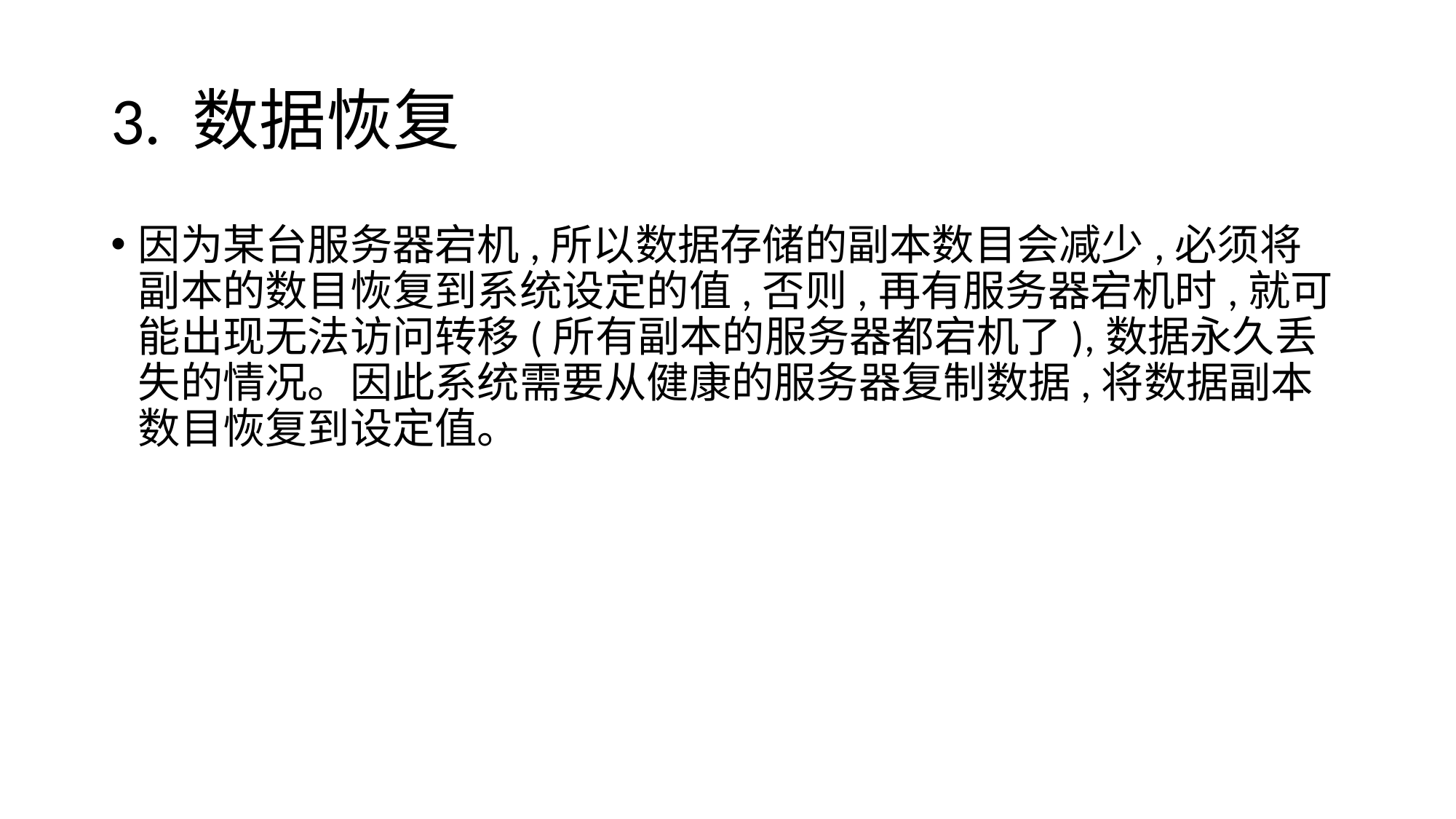

# 3. 数据恢复
因为某台服务器宕机,所以数据存储的副本数目会减少,必须将副本的数目恢复到系统设定的值,否则,再有服务器宕机时,就可能出现无法访问转移(所有副本的服务器都宕机了),数据永久丢失的情况。因此系统需要从健康的服务器复制数据,将数据副本数目恢复到设定值。